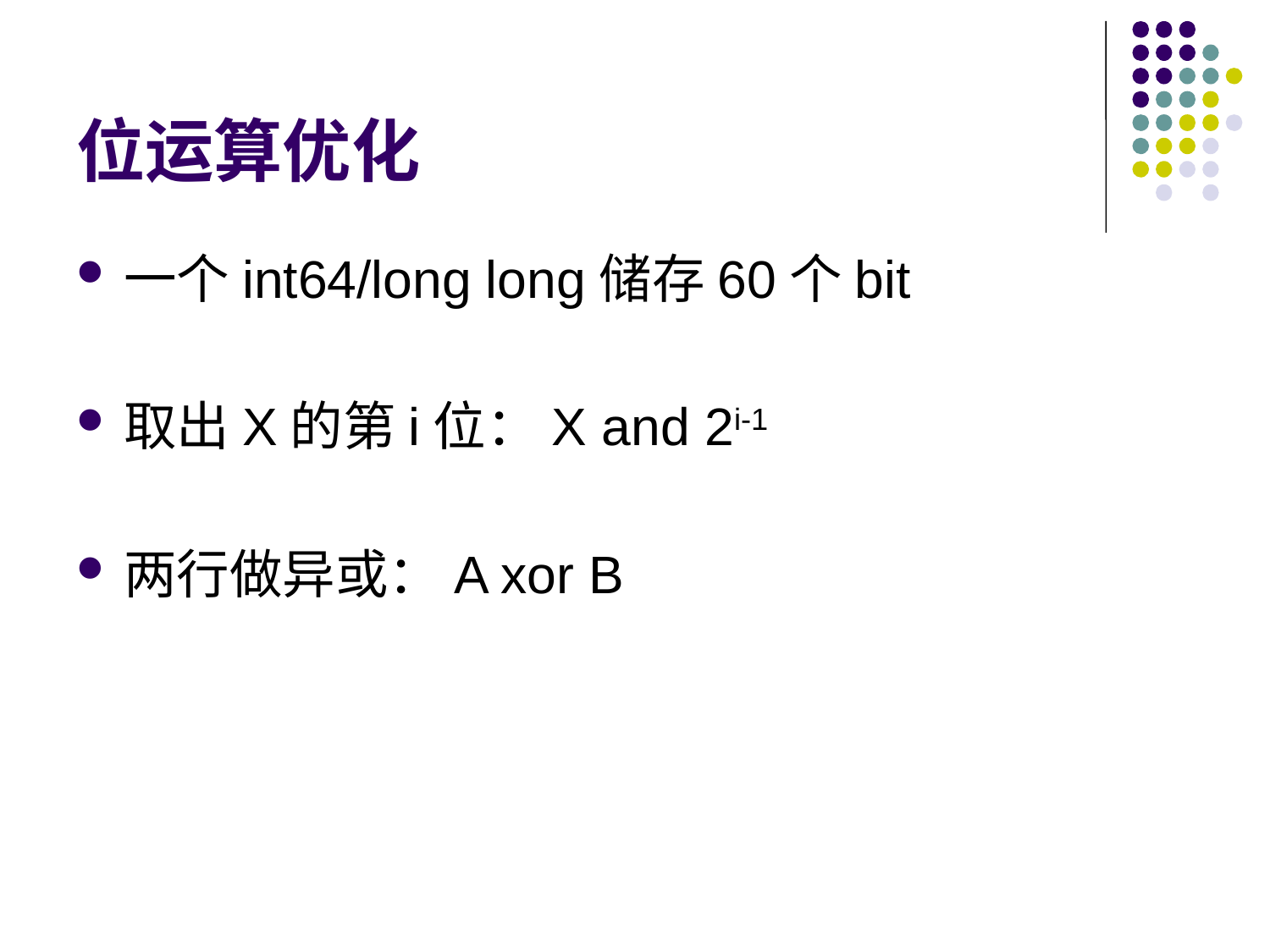

# 位运算优化
一个int64/long long储存60个bit

取出X的第i位：X and 2i-1

两行做异或：A xor B